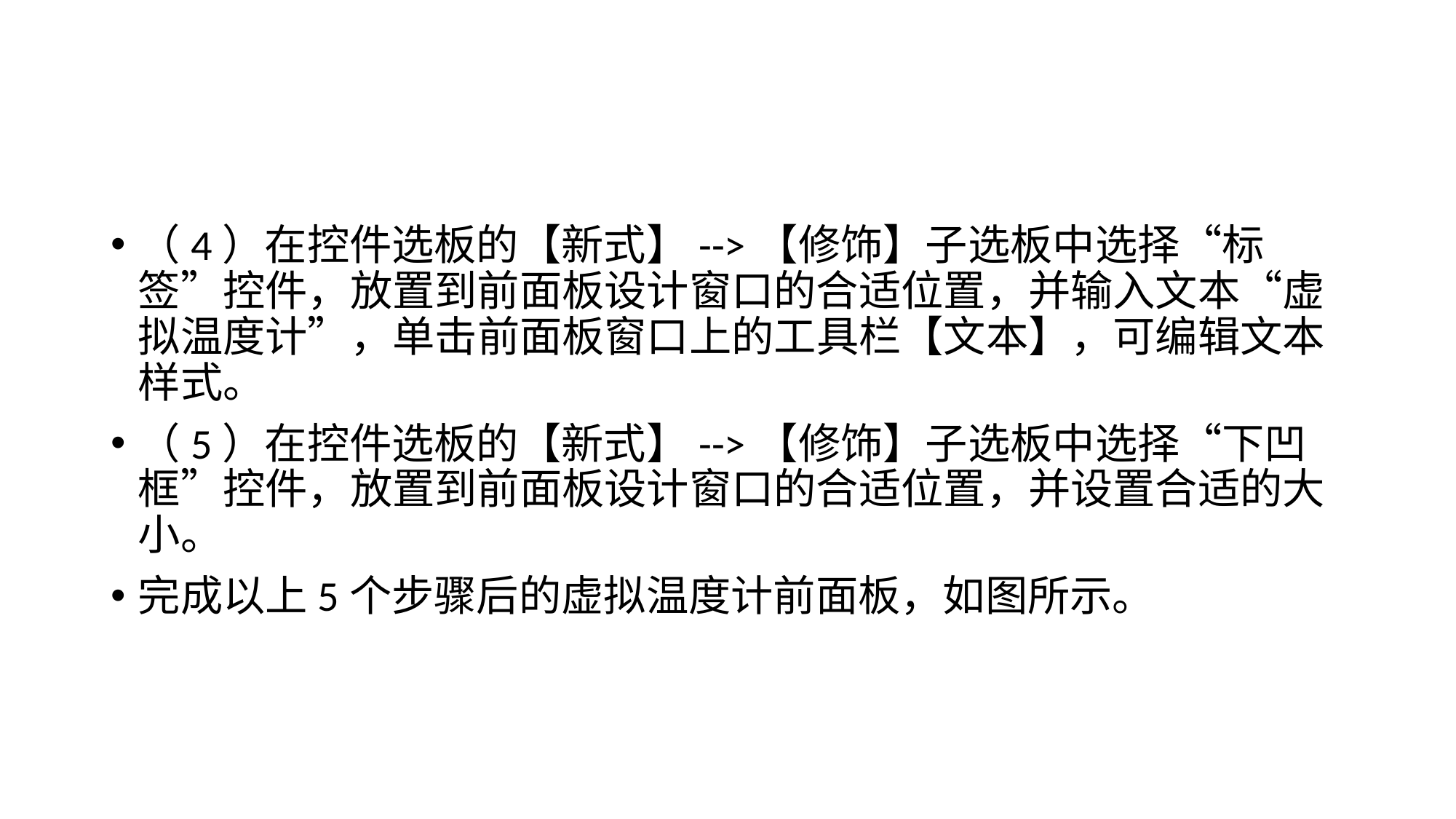

（4）在控件选板的【新式】-->【修饰】子选板中选择“标签”控件，放置到前面板设计窗口的合适位置，并输入文本“虚拟温度计”，单击前面板窗口上的工具栏【文本】，可编辑文本样式。
（5）在控件选板的【新式】-->【修饰】子选板中选择“下凹框”控件，放置到前面板设计窗口的合适位置，并设置合适的大小。
完成以上5个步骤后的虚拟温度计前面板，如图所示。